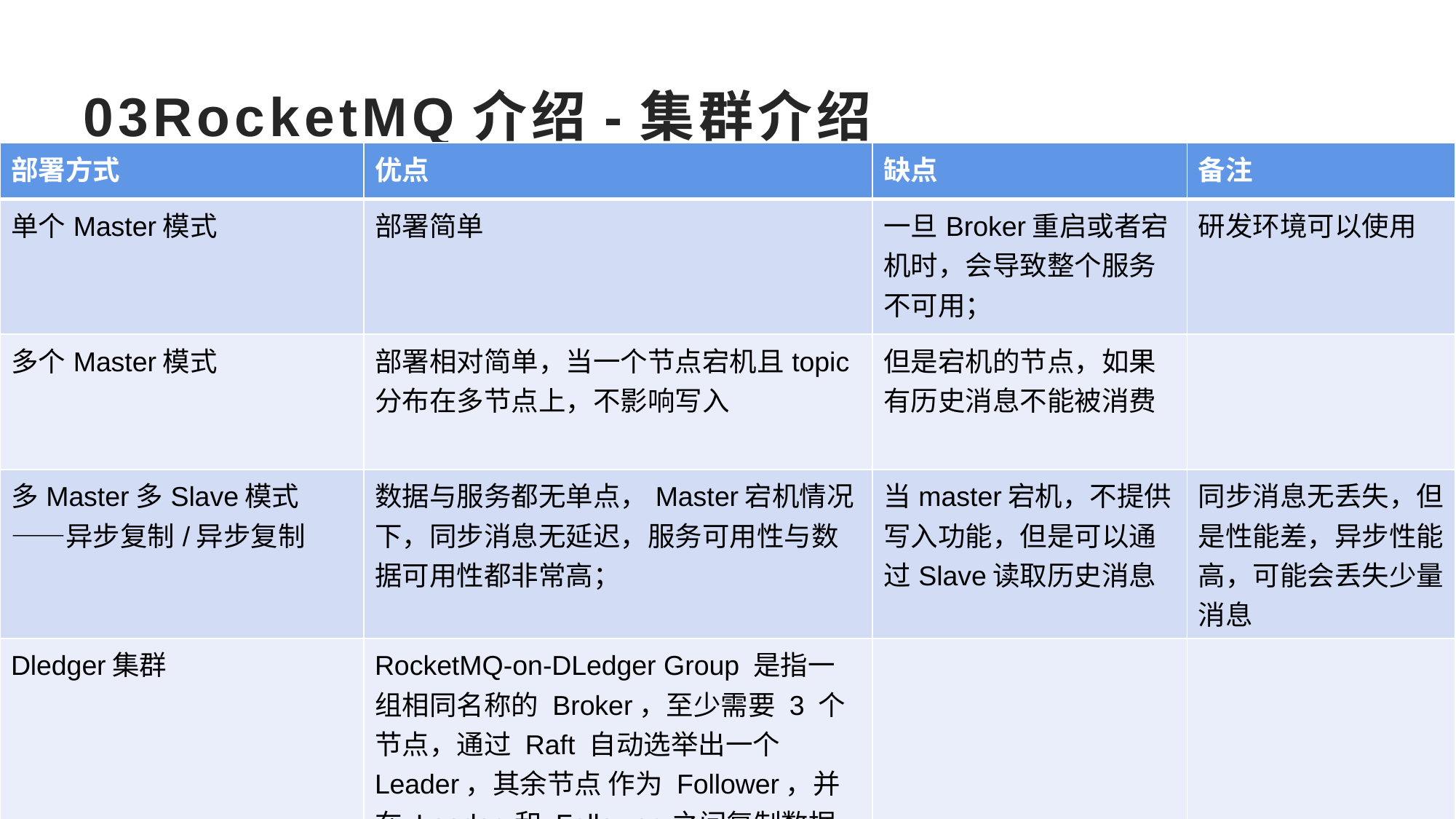

# 03RocketMQ介绍-集群介绍
| 部署方式 | 优点 | 缺点 | 备注 |
| --- | --- | --- | --- |
| 单个Master模式 | 部署简单 | 一旦Broker重启或者宕机时，会导致整个服务不可用； | 研发环境可以使用 |
| 多个Master模式 | 部署相对简单，当一个节点宕机且topic分布在多节点上，不影响写入 | 但是宕机的节点，如果有历史消息不能被消费 |  |
| 多Master多Slave模式——异步复制/异步复制 | 数据与服务都无单点，Master宕机情况下，同步消息无延迟，服务可用性与数据可用性都非常高； | 当master宕机，不提供写入功能，但是可以通过Slave读取历史消息 | 同步消息无丢失，但是性能差，异步性能高，可能会丢失少量消息 |
| Dledger集群 | RocketMQ-on-DLedger Group 是指一组相同名称的 Broker，至少需要 3 个节点，通过 Raft 自动选举出一个 Leader，其余节点 作为 Follower，并在 Leader 和 Follower 之间复制数据以保证高可用。 RocketMQ-on-DLedger Group 能自动容灾切换，并保证数据一致。 |  |  |